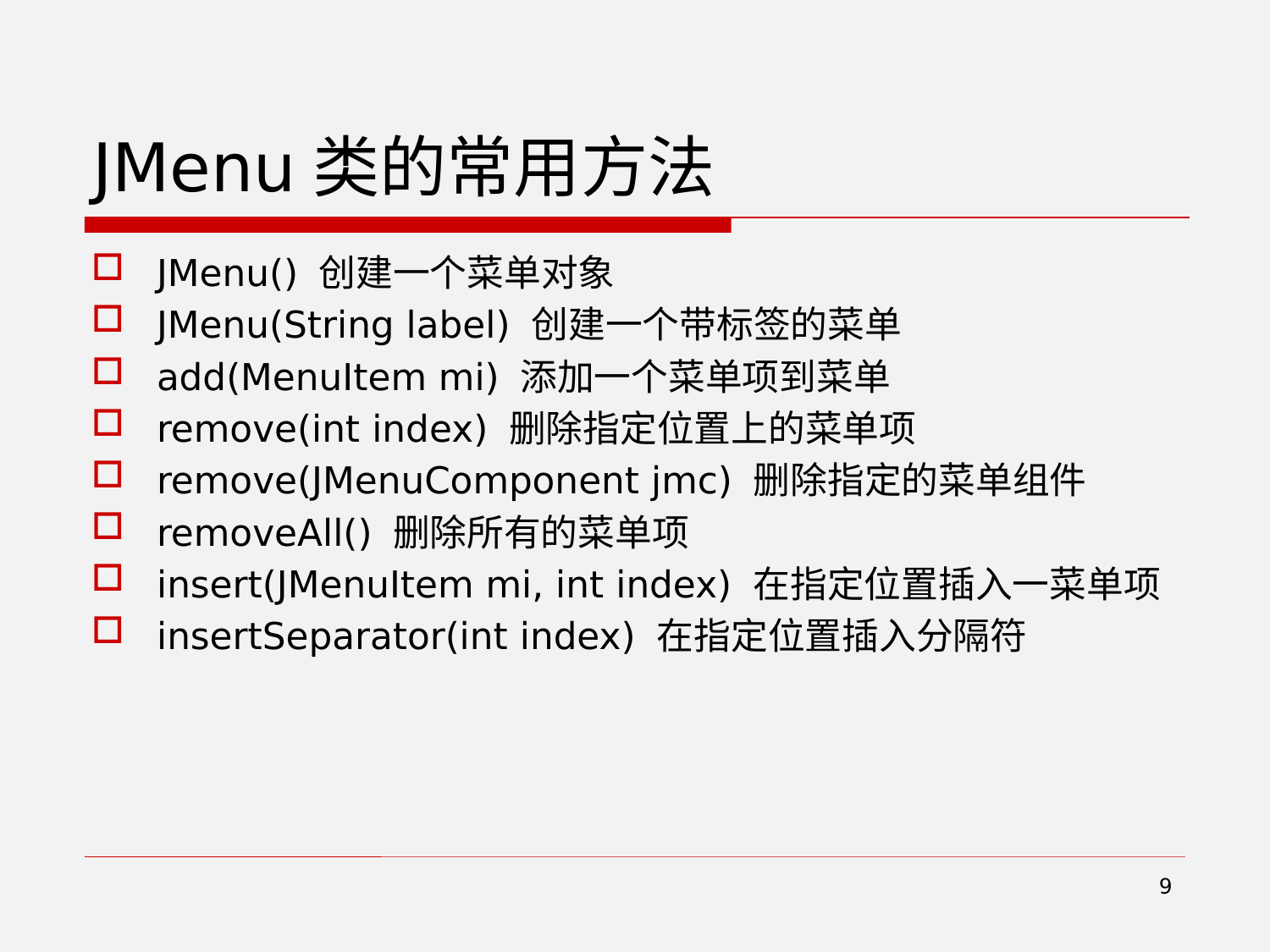

# JMenu类的常用方法
JMenu() 创建一个菜单对象
JMenu(String label) 创建一个带标签的菜单
add(MenuItem mi) 添加一个菜单项到菜单
remove(int index) 删除指定位置上的菜单项
remove(JMenuComponent jmc) 删除指定的菜单组件
removeAll() 删除所有的菜单项
insert(JMenuItem mi, int index) 在指定位置插入一菜单项
insertSeparator(int index) 在指定位置插入分隔符
9